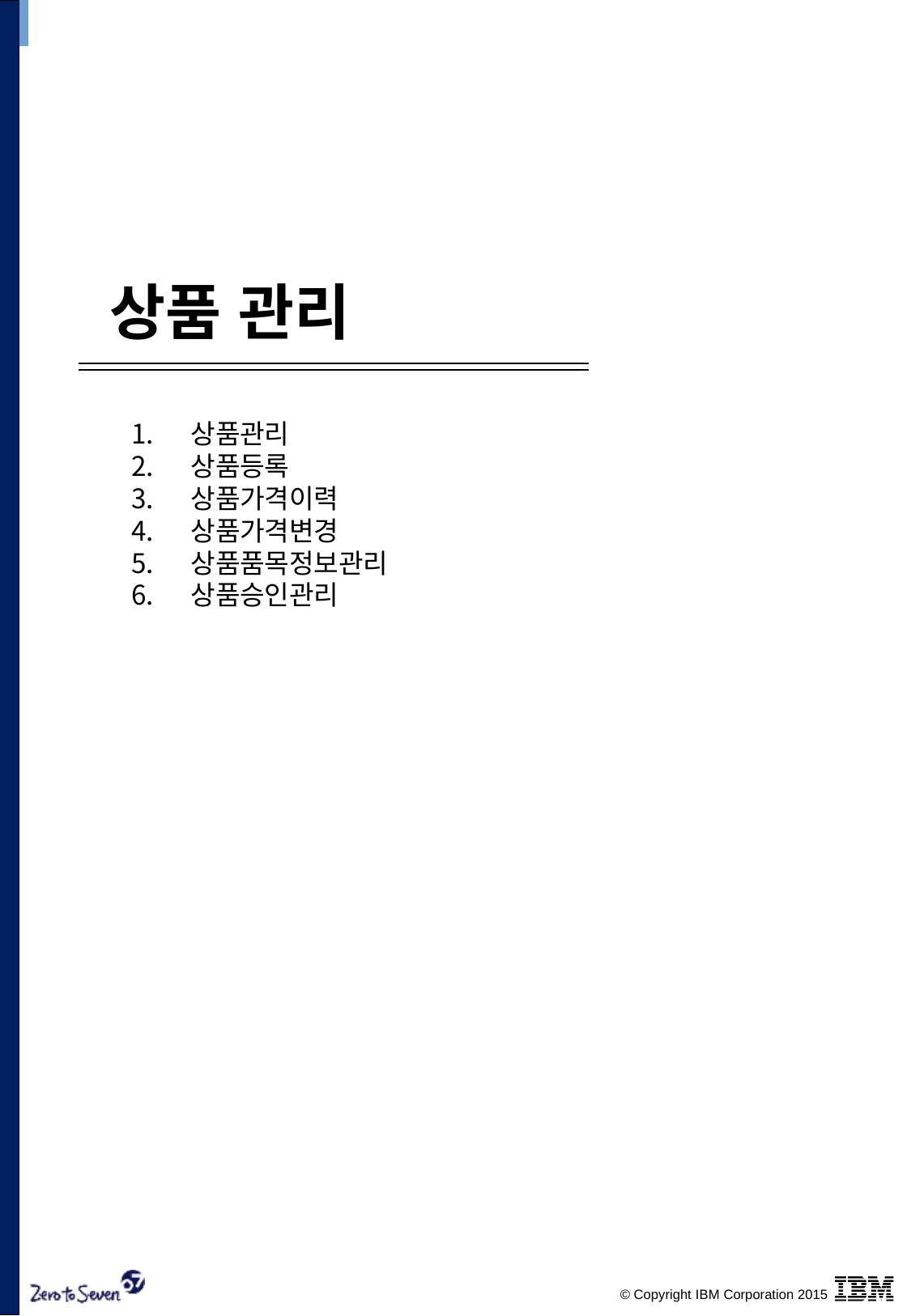

# 상품 관리
상품관리
상품등록
상품가격이력
상품가격변경
상품품목정보관리
상품승인관리